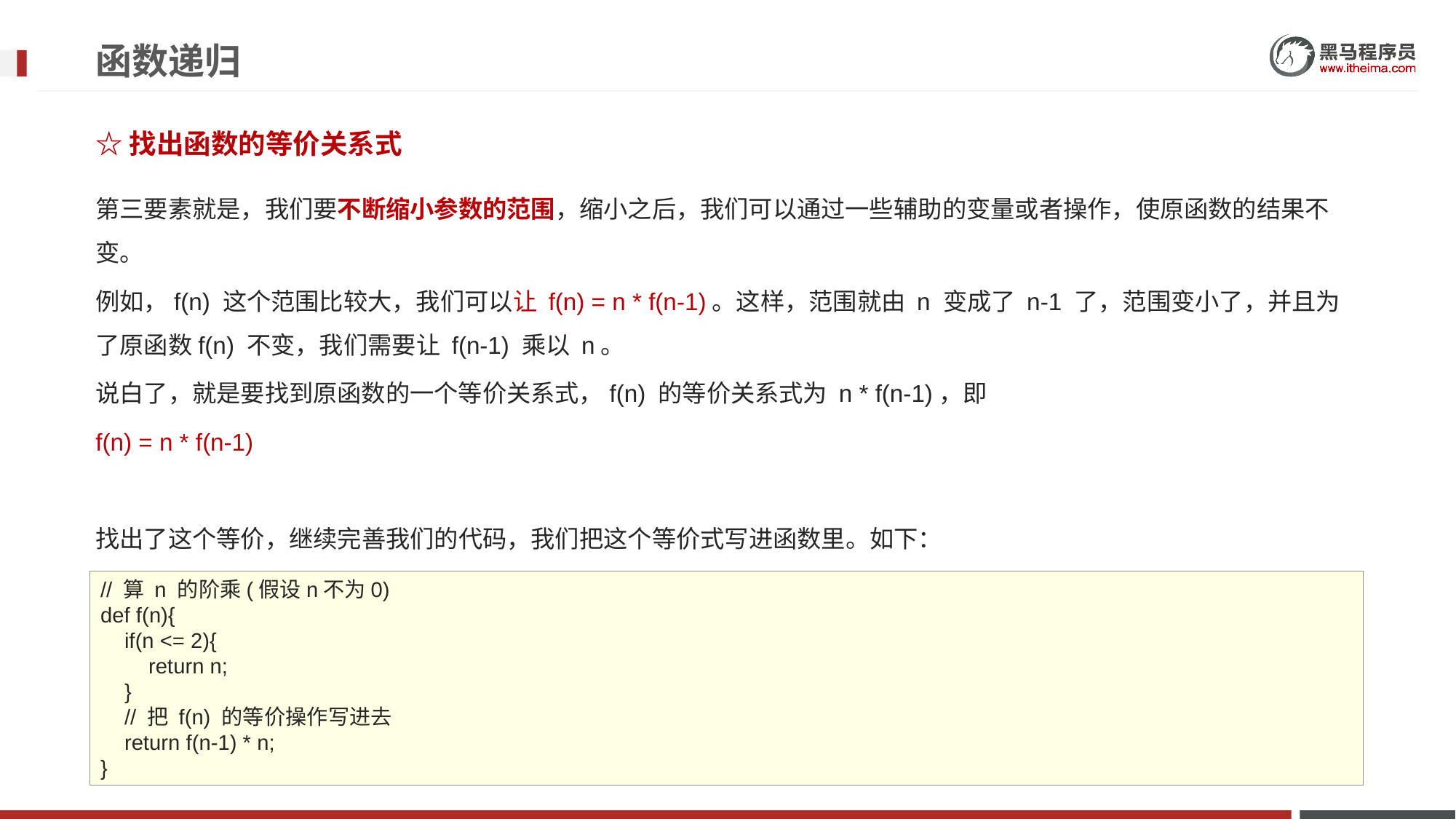

# 函数递归
☆找出函数的等价关系式
第三要素就是，我们要不断缩小参数的范围，缩小之后，我们可以通过一些辅助的变量或者操作，使原函数的结果不变。
例如，f(n) 这个范围比较大，我们可以让 f(n) = n * f(n-1)。这样，范围就由 n 变成了 n-1 了，范围变小了，并且为了原函数f(n) 不变，我们需要让 f(n-1) 乘以 n。
说白了，就是要找到原函数的一个等价关系式，f(n) 的等价关系式为 n * f(n-1)，即
f(n) = n * f(n-1)

找出了这个等价，继续完善我们的代码，我们把这个等价式写进函数里。如下：
// 算 n 的阶乘(假设n不为0)
def f(n){
    if(n <= 2){
        return n;
    }
    // 把 f(n) 的等价操作写进去
    return f(n-1) * n;
}